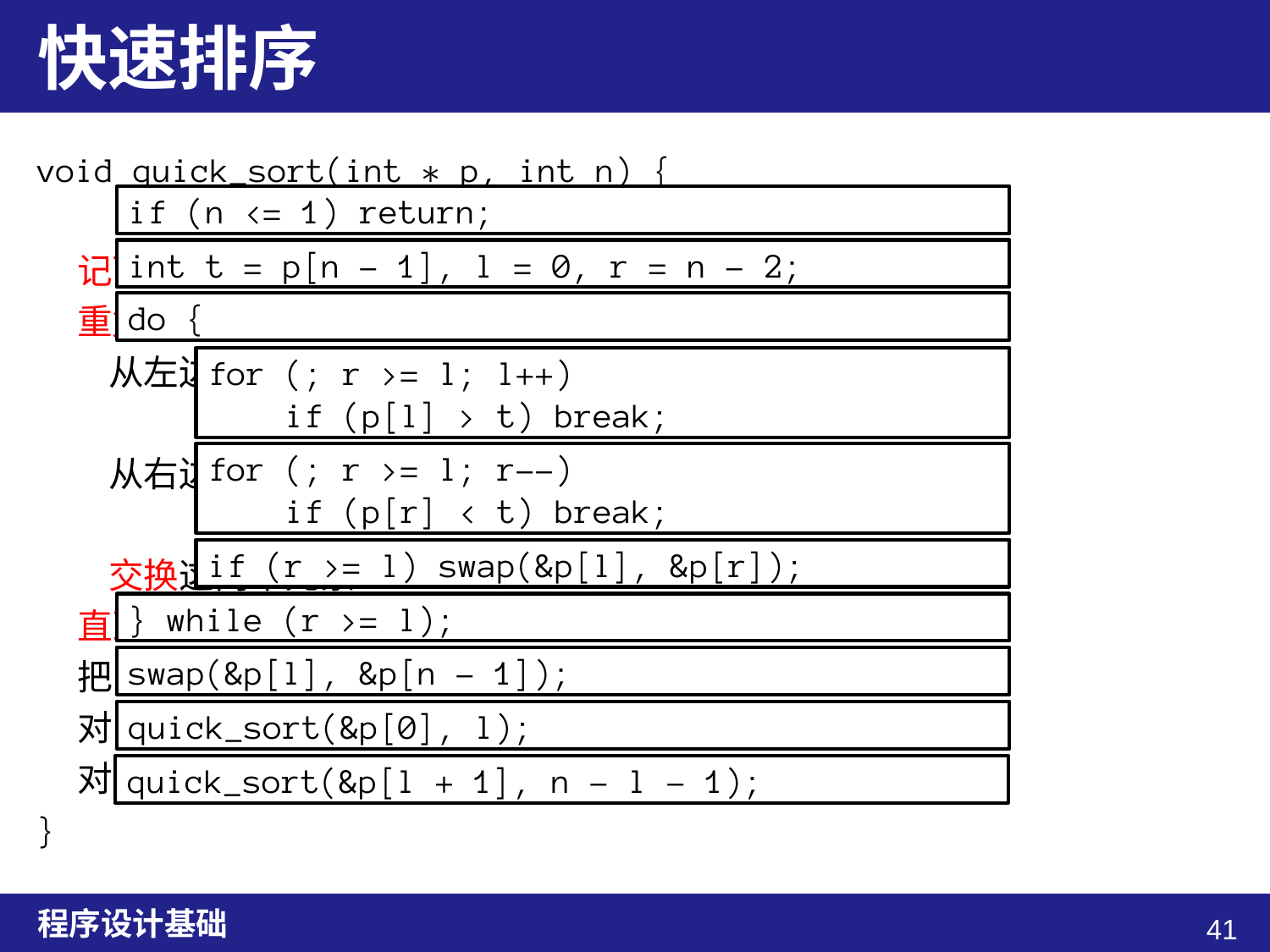

# 快速排序
void quick_sort(int * p, int n) {

    记下最后一个元素为t
    重复做
        从左边开始找一个比t大的

        从右边开始找一个比t小的

        交换这两个元素
    直到每个元素都与t比较过
    把t交换到合适的位置
    对t左边的元素排序
    对t右边的元素排序
}
if (n <= 1) return;
int t = p[n - 1], l = 0, r = n - 2;
do {
for (; r >= l; l++)
    if (p[l] > t) break;
for (; r >= l; r--)
    if (p[r] < t) break;
if (r >= l) swap(&p[l], &p[r]);
} while (r >= l);
swap(&p[l], &p[n - 1]);
quick_sort(&p[0], l);
quick_sort(&p[l + 1], n - l - 1);